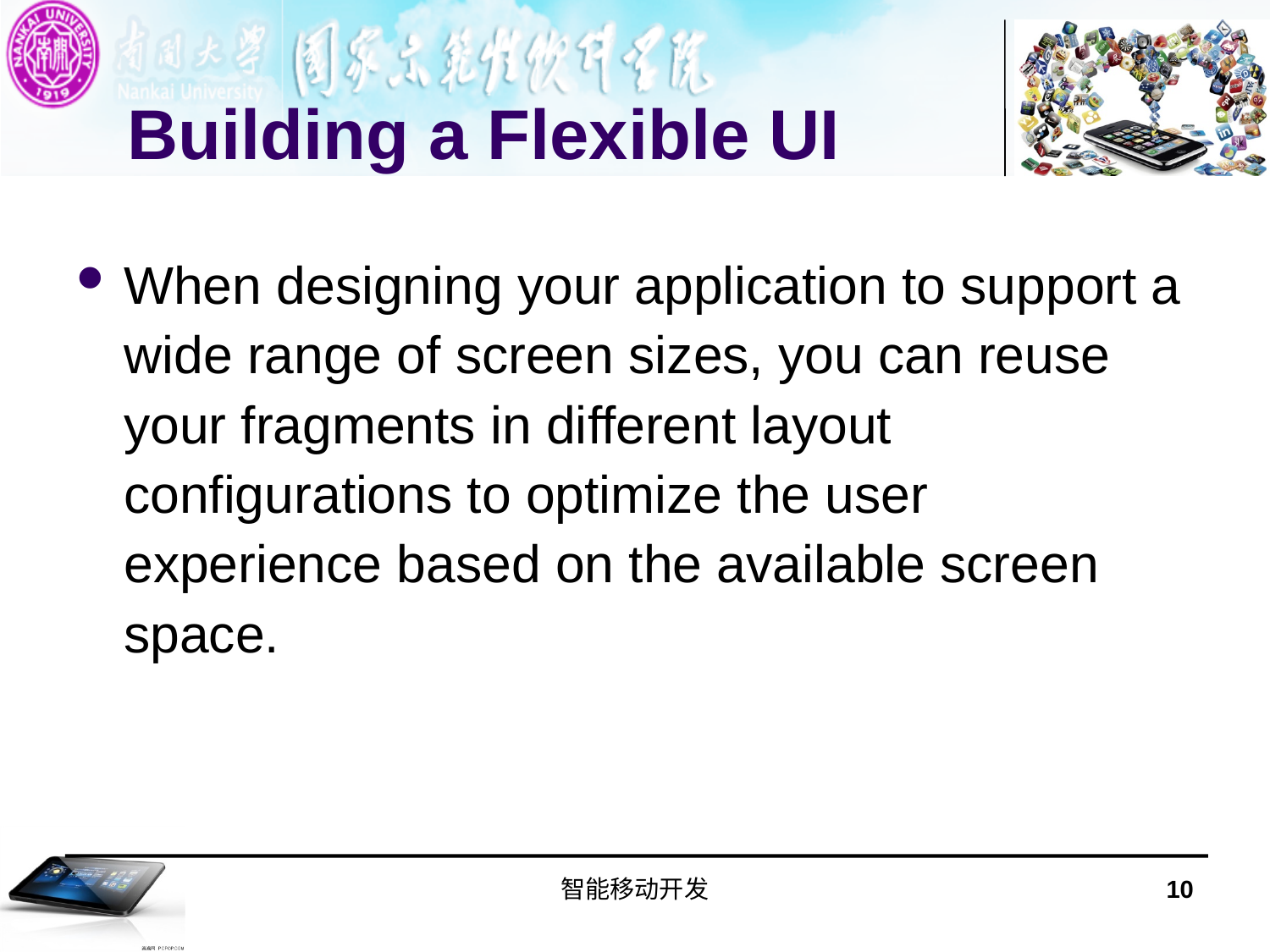

# Building a Flexible UI
When designing your application to support a wide range of screen sizes, you can reuse your fragments in different layout configurations to optimize the user experience based on the available screen space.
智能移动开发
10